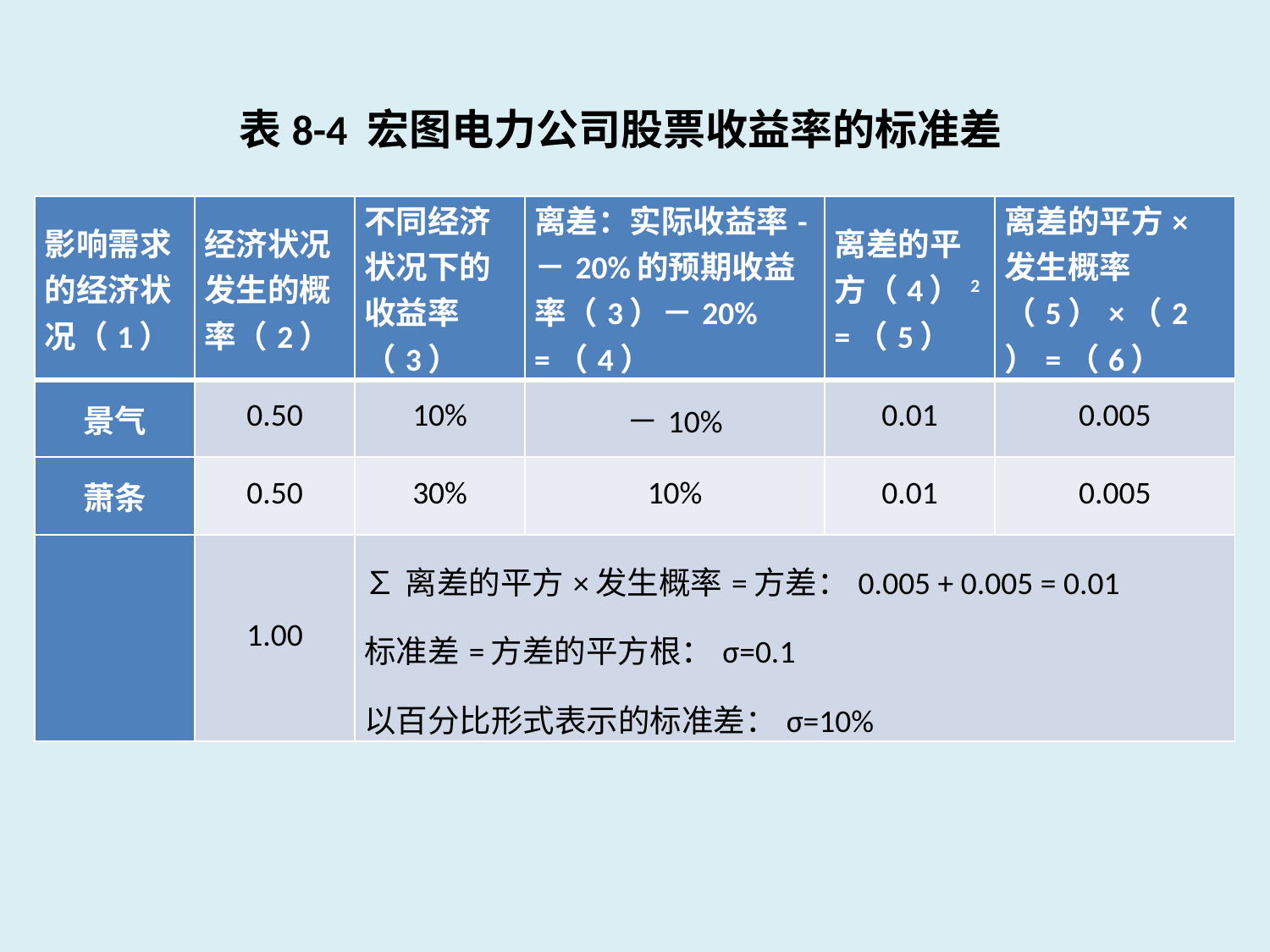

表8-4 宏图电力公司股票收益率的标准差
| 影响需求的经济状况（1） | 经济状况发生的概率（2） | 不同经济状况下的收益率（3） | 离差：实际收益率-－20%的预期收益率（3）－20% =（4） | 离差的平方（4）2 =（5） | 离差的平方×发生概率（5）×（2）=（6） |
| --- | --- | --- | --- | --- | --- |
| 景气 | 0.50 | 10% | －10% | 0.01 | 0.005 |
| 萧条 | 0.50 | 30% | 10% | 0.01 | 0.005 |
|  | 1.00 | ∑离差的平方×发生概率=方差：0.005 + 0.005 = 0.01 标准差=方差的平方根：σ=0.1 以百分比形式表示的标准差：σ=10% |  |  |  |